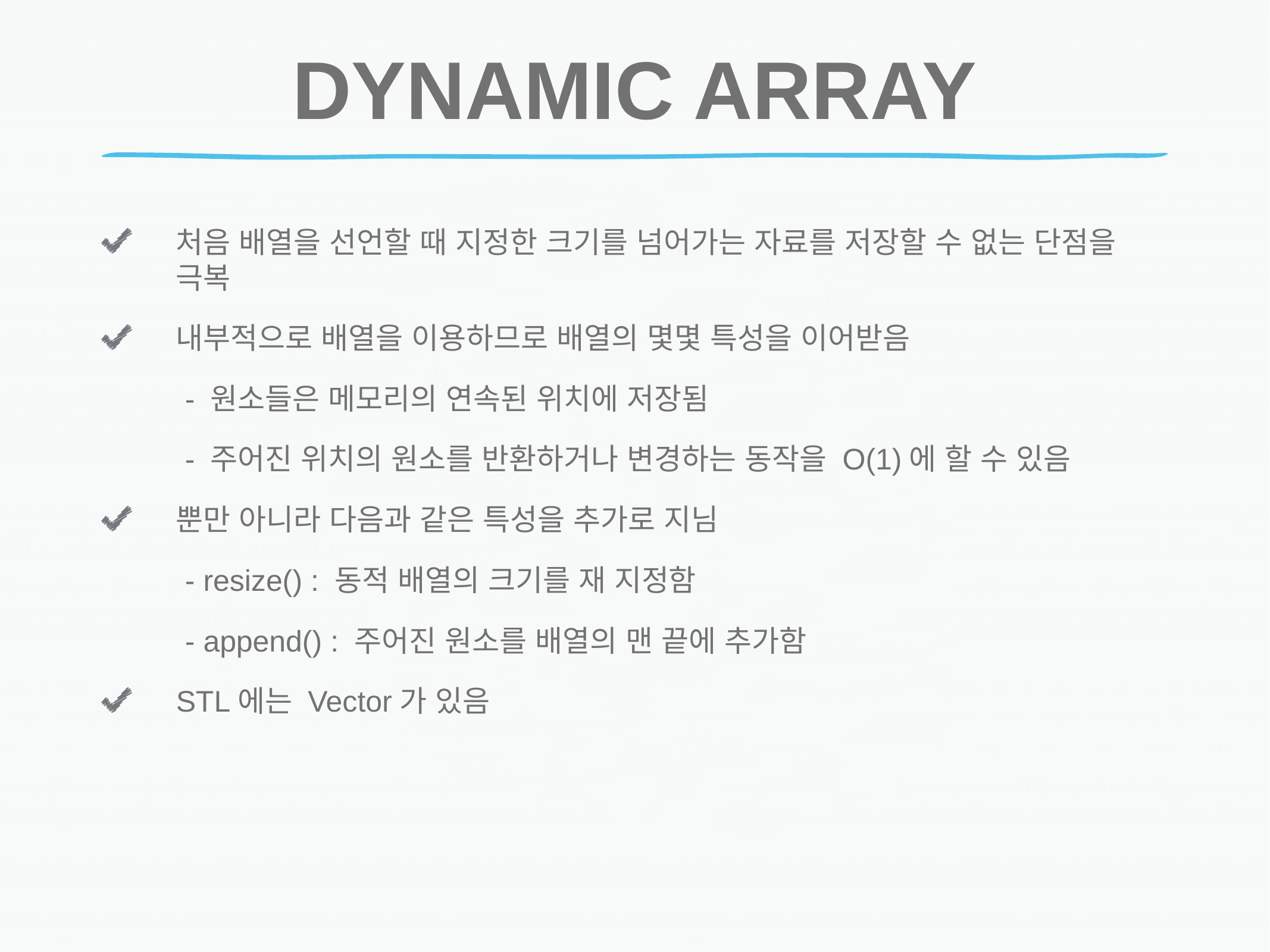

# dynamic array
처음 배열을 선언할 때 지정한 크기를 넘어가는 자료를 저장할 수 없는 단점을 극복
내부적으로 배열을 이용하므로 배열의 몇몇 특성을 이어받음
          - 원소들은 메모리의 연속된 위치에 저장됨
          - 주어진 위치의 원소를 반환하거나 변경하는 동작을 O(1)에 할 수 있음
뿐만 아니라 다음과 같은 특성을 추가로 지님
          - resize() : 동적 배열의 크기를 재 지정함
          - append() : 주어진 원소를 배열의 맨 끝에 추가함
STL에는 Vector가 있음